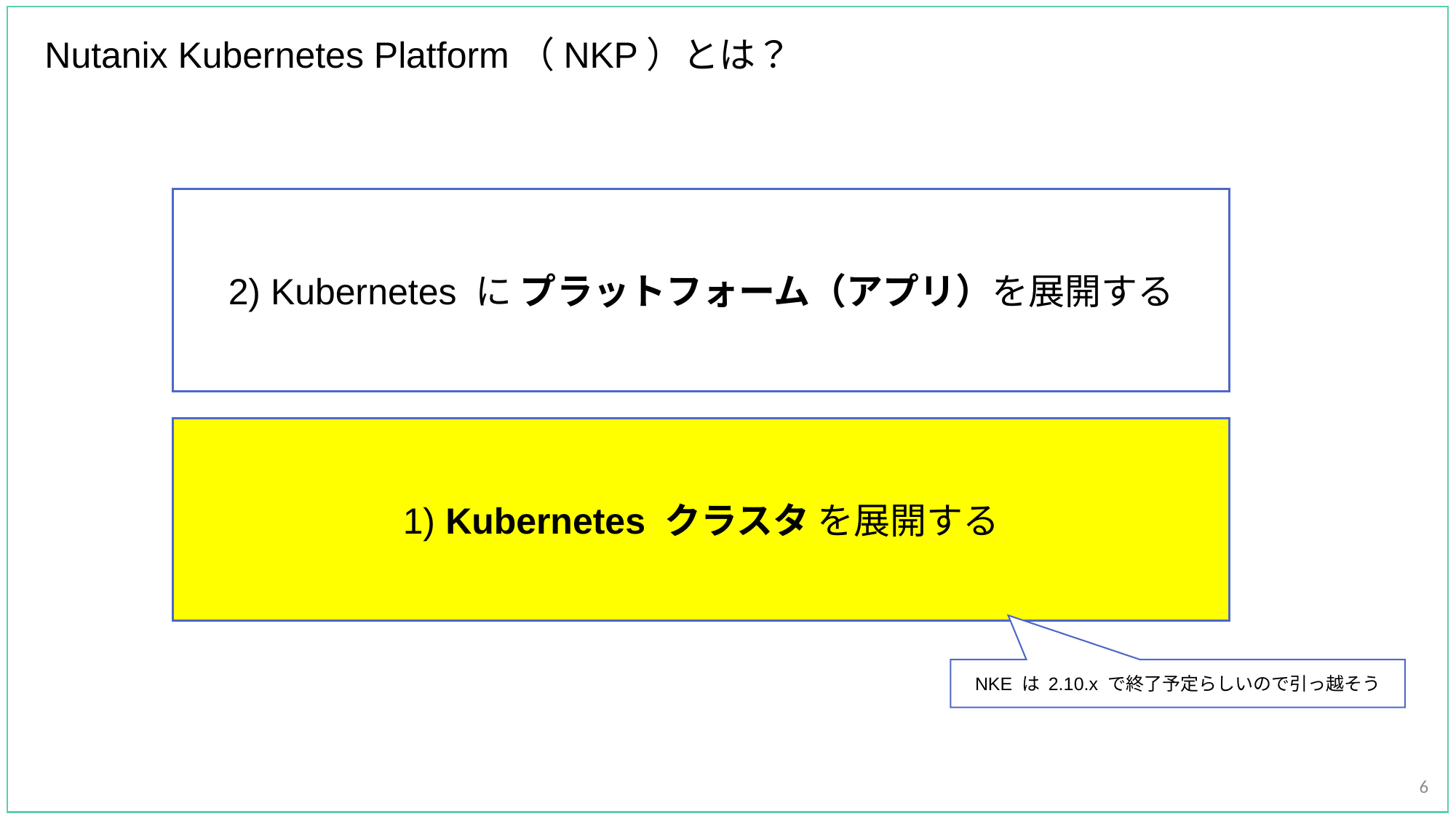

# Nutanix Kubernetes Platform（NKP）とは？

2) Kubernetes に プラットフォーム（アプリ）を展開する
1) Kubernetes クラスタ を展開する
NKE は 2.10.x で終了予定らしいので引っ越そう
6